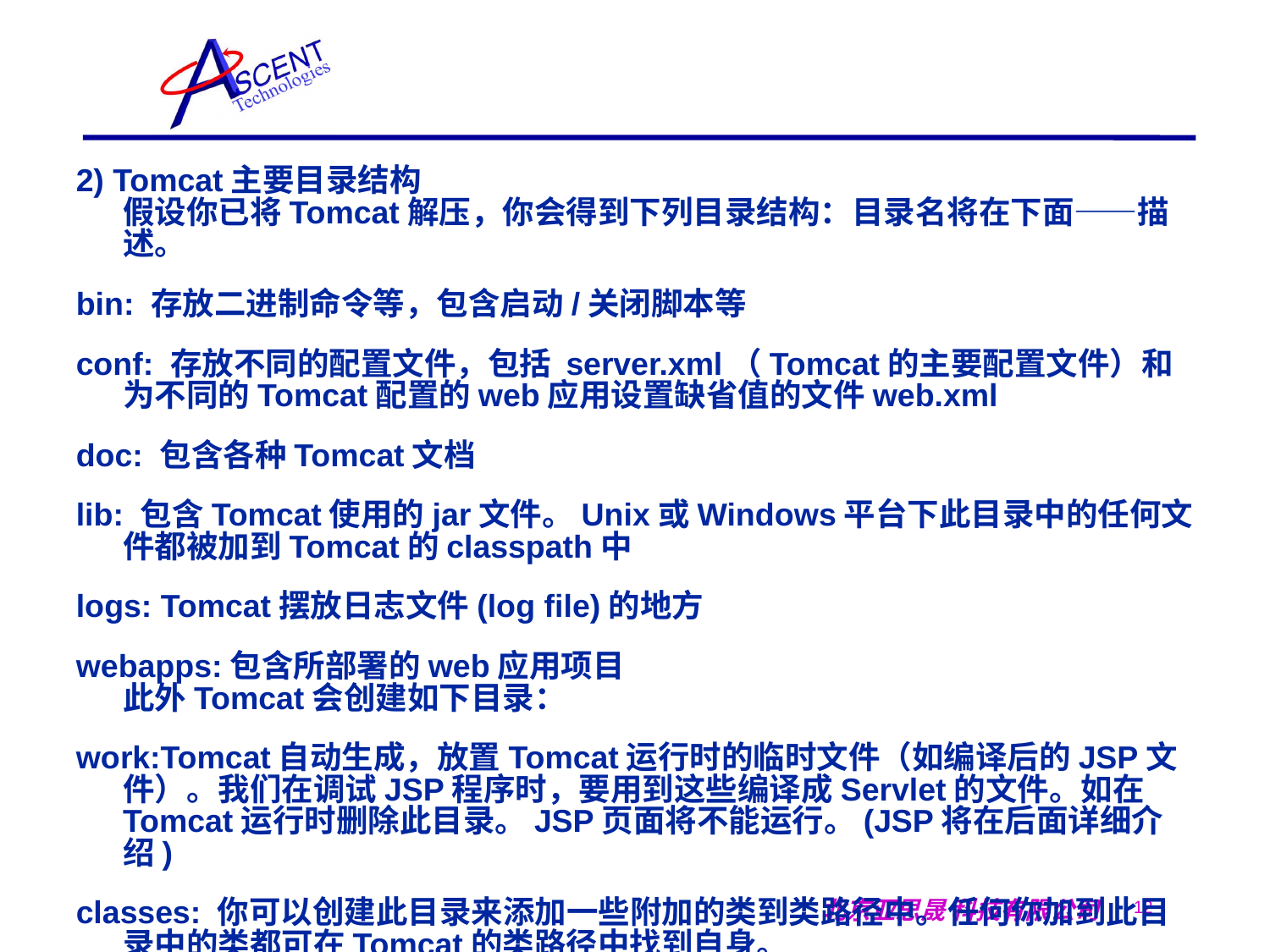

#
2) Tomcat主要目录结构
假设你已将Tomcat解压，你会得到下列目录结构：目录名将在下面——描述。
bin: 存放二进制命令等，包含启动/关闭脚本等
conf: 存放不同的配置文件，包括 server.xml（Tomcat的主要配置文件）和为不同的Tomcat配置的web应用设置缺省值的文件web.xml
doc: 包含各种Tomcat文档
lib: 包含Tomcat使用的jar文件。Unix或Windows平台下此目录中的任何文件都被加到Tomcat的classpath中
logs: Tomcat摆放日志文件(log file)的地方
webapps:包含所部署的web应用项目
此外Tomcat会创建如下目录：
work:Tomcat自动生成，放置Tomcat运行时的临时文件（如编译后的JSP文件）。我们在调试JSP程序时，要用到这些编译成Servlet的文件。如在Tomcat运行时删除此目录。JSP页面将不能运行。(JSP将在后面详细介绍)
classes: 你可以创建此目录来添加一些附加的类到类路径中。任何你加到此目录中的类都可在Tomcat的类路径中找到自身。